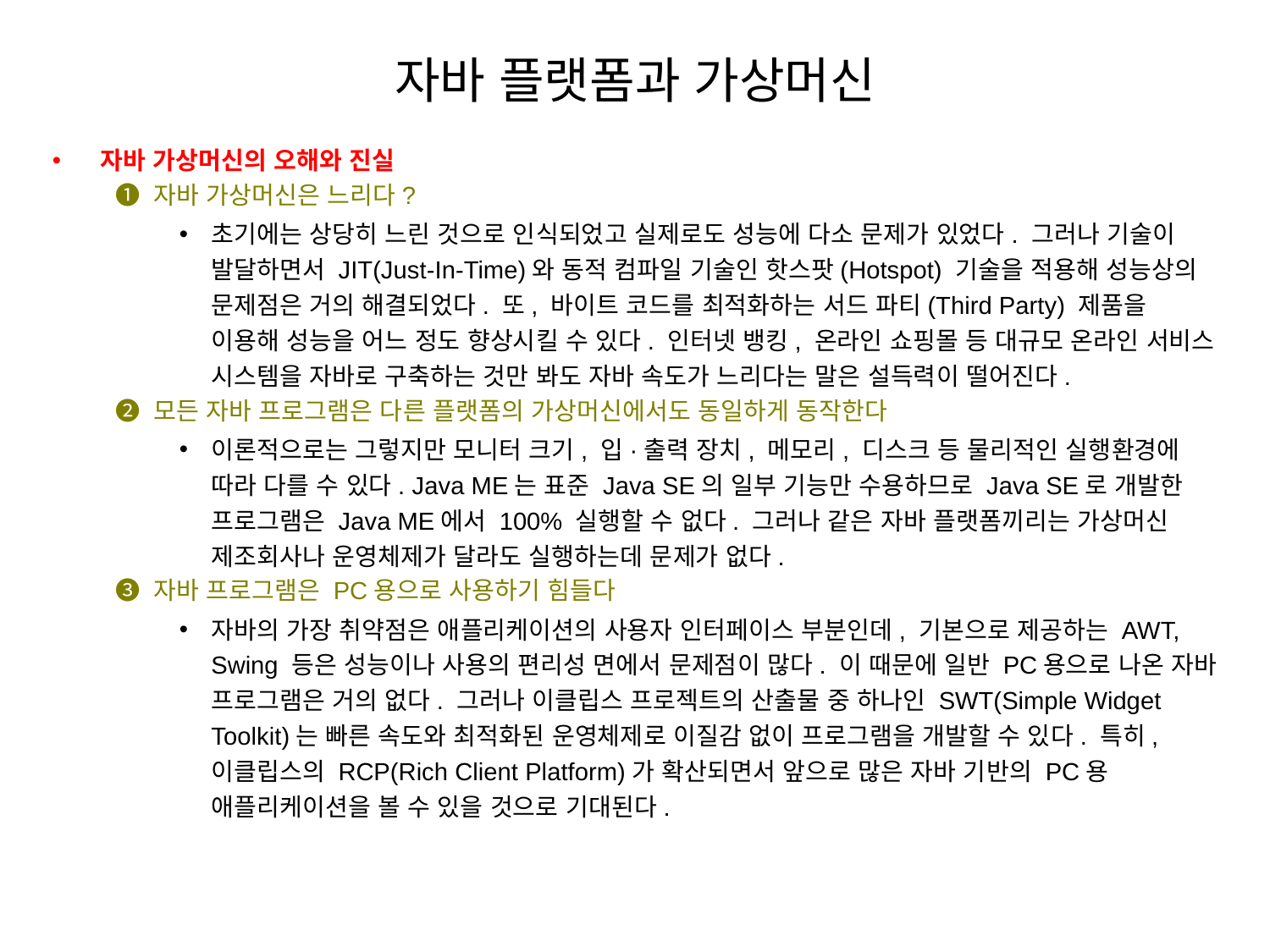

# 자바 플랫폼과 가상머신
자바 가상머신의 오해와 진실
➊ 자바 가상머신은 느리다?
초기에는 상당히 느린 것으로 인식되었고 실제로도 성능에 다소 문제가 있었다. 그러나 기술이 발달하면서 JIT(Just-In-Time)와 동적 컴파일 기술인 핫스팟(Hotspot) 기술을 적용해 성능상의 문제점은 거의 해결되었다. 또, 바이트 코드를 최적화하는 서드 파티(Third Party) 제품을 이용해 성능을 어느 정도 향상시킬 수 있다. 인터넷 뱅킹, 온라인 쇼핑몰 등 대규모 온라인 서비스 시스템을 자바로 구축하는 것만 봐도 자바 속도가 느리다는 말은 설득력이 떨어진다.
➋ 모든 자바 프로그램은 다른 플랫폼의 가상머신에서도 동일하게 동작한다
이론적으로는 그렇지만 모니터 크기, 입·출력 장치, 메모리, 디스크 등 물리적인 실행환경에 따라 다를 수 있다. Java ME는 표준 Java SE의 일부 기능만 수용하므로 Java SE로 개발한 프로그램은 Java ME에서 100% 실행할 수 없다. 그러나 같은 자바 플랫폼끼리는 가상머신 제조회사나 운영체제가 달라도 실행하는데 문제가 없다.
➌ 자바 프로그램은 PC용으로 사용하기 힘들다
자바의 가장 취약점은 애플리케이션의 사용자 인터페이스 부분인데, 기본으로 제공하는 AWT, Swing 등은 성능이나 사용의 편리성 면에서 문제점이 많다. 이 때문에 일반 PC용으로 나온 자바 프로그램은 거의 없다. 그러나 이클립스 프로젝트의 산출물 중 하나인 SWT(Simple Widget Toolkit)는 빠른 속도와 최적화된 운영체제로 이질감 없이 프로그램을 개발할 수 있다. 특히, 이클립스의 RCP(Rich Client Platform)가 확산되면서 앞으로 많은 자바 기반의 PC용 애플리케이션을 볼 수 있을 것으로 기대된다.